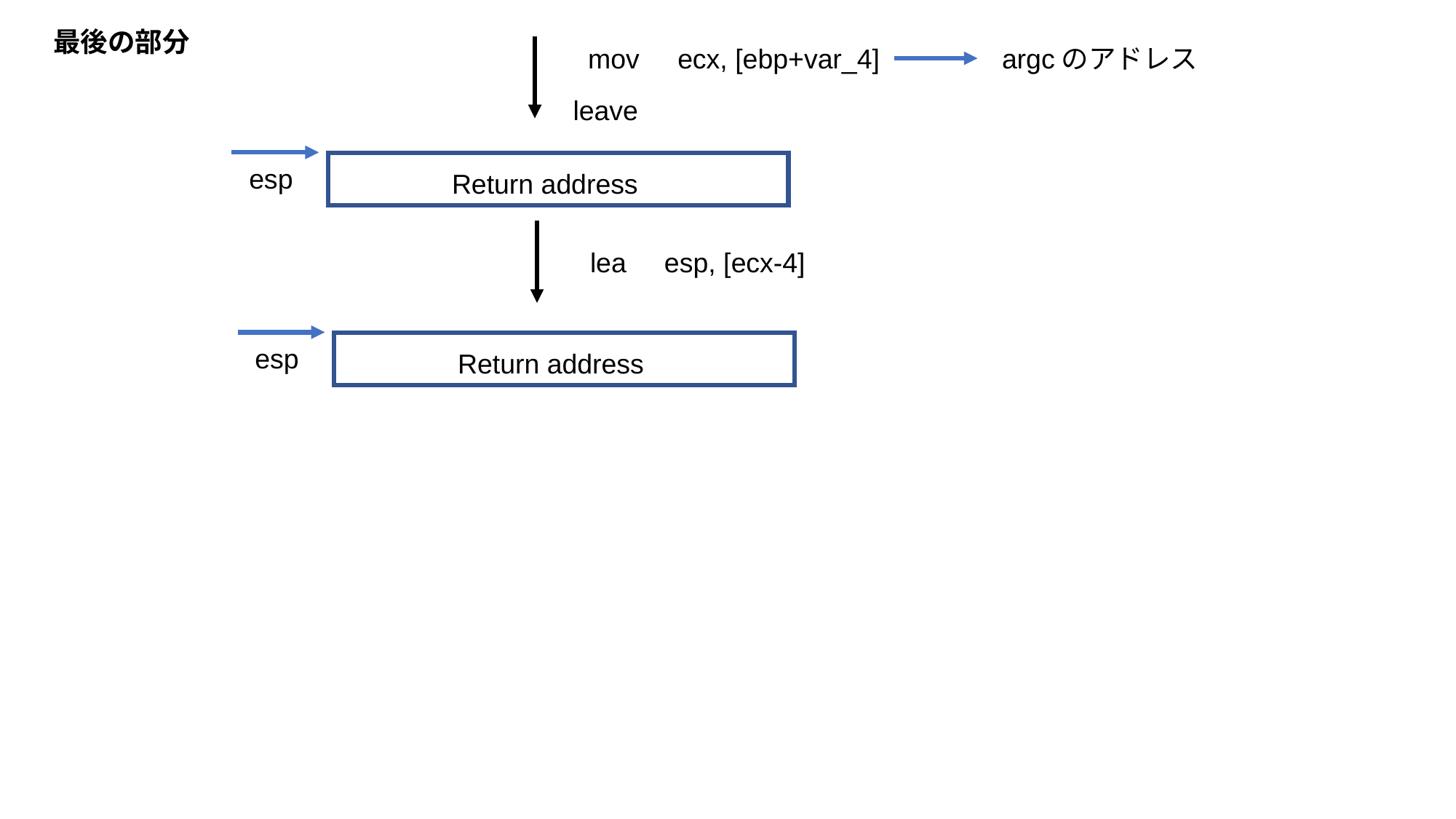

最後の部分
mov     ecx, [ebp+var_4]
argcのアドレス
 leave

esp
Return address
lea     esp, [ecx-4]

esp
Return address